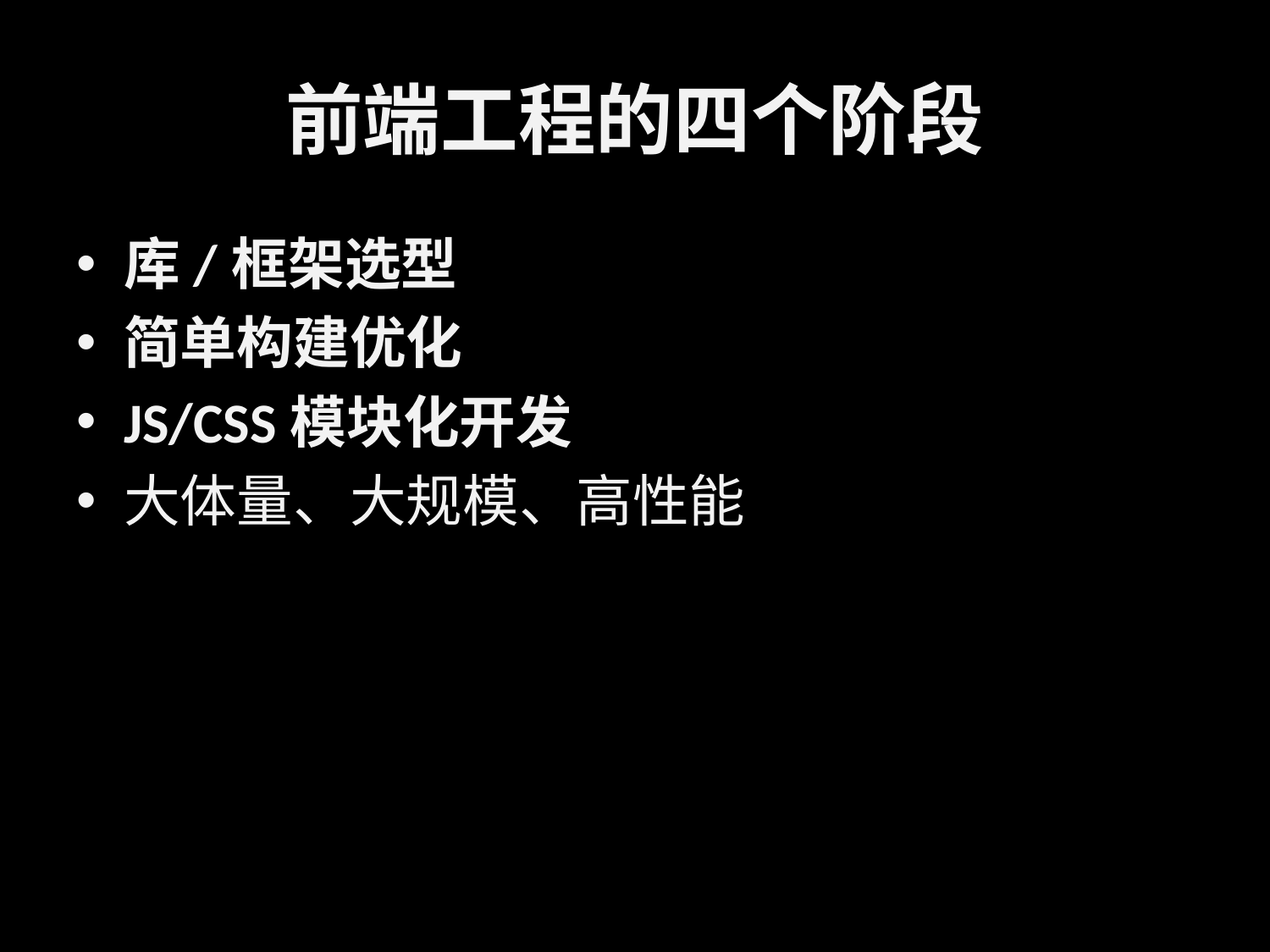

# 前端工程的四个阶段
库/框架选型
简单构建优化
JS/CSS模块化开发
大体量、大规模、高性能